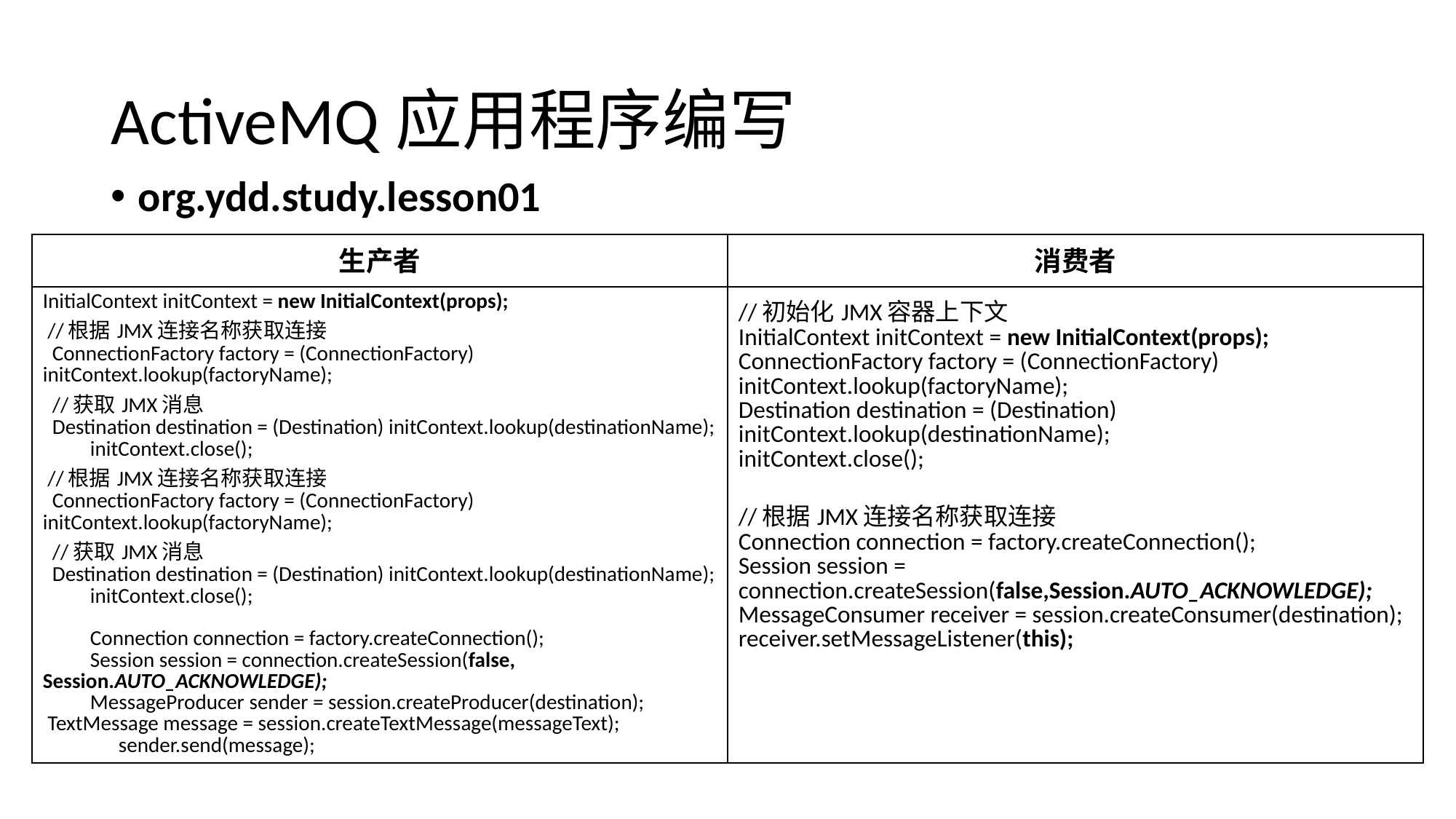

# ActiveMQ应用程序编写
org.ydd.study.lesson01

| 生产者 | 消费者 |
| --- | --- |
| InitialContext initContext = new InitialContext(props); //根据JMX连接名称获取连接 ConnectionFactory factory = (ConnectionFactory) initContext.lookup(factoryName); //获取JMX消息 Destination destination = (Destination) initContext.lookup(destinationName); initContext.close(); //根据JMX连接名称获取连接 ConnectionFactory factory = (ConnectionFactory) initContext.lookup(factoryName); //获取JMX消息 Destination destination = (Destination) initContext.lookup(destinationName); initContext.close(); Connection connection = factory.createConnection(); Session session = connection.createSession(false, Session.AUTO\_ACKNOWLEDGE); MessageProducer sender = session.createProducer(destination); TextMessage message = session.createTextMessage(messageText); sender.send(message); | //初始化JMX容器上下文 InitialContext initContext = new InitialContext(props); ConnectionFactory factory = (ConnectionFactory) initContext.lookup(factoryName); Destination destination = (Destination) initContext.lookup(destinationName); initContext.close(); //根据JMX连接名称获取连接 Connection connection = factory.createConnection(); Session session = connection.createSession(false,Session.AUTO\_ACKNOWLEDGE); MessageConsumer receiver = session.createConsumer(destination); receiver.setMessageListener(this); |